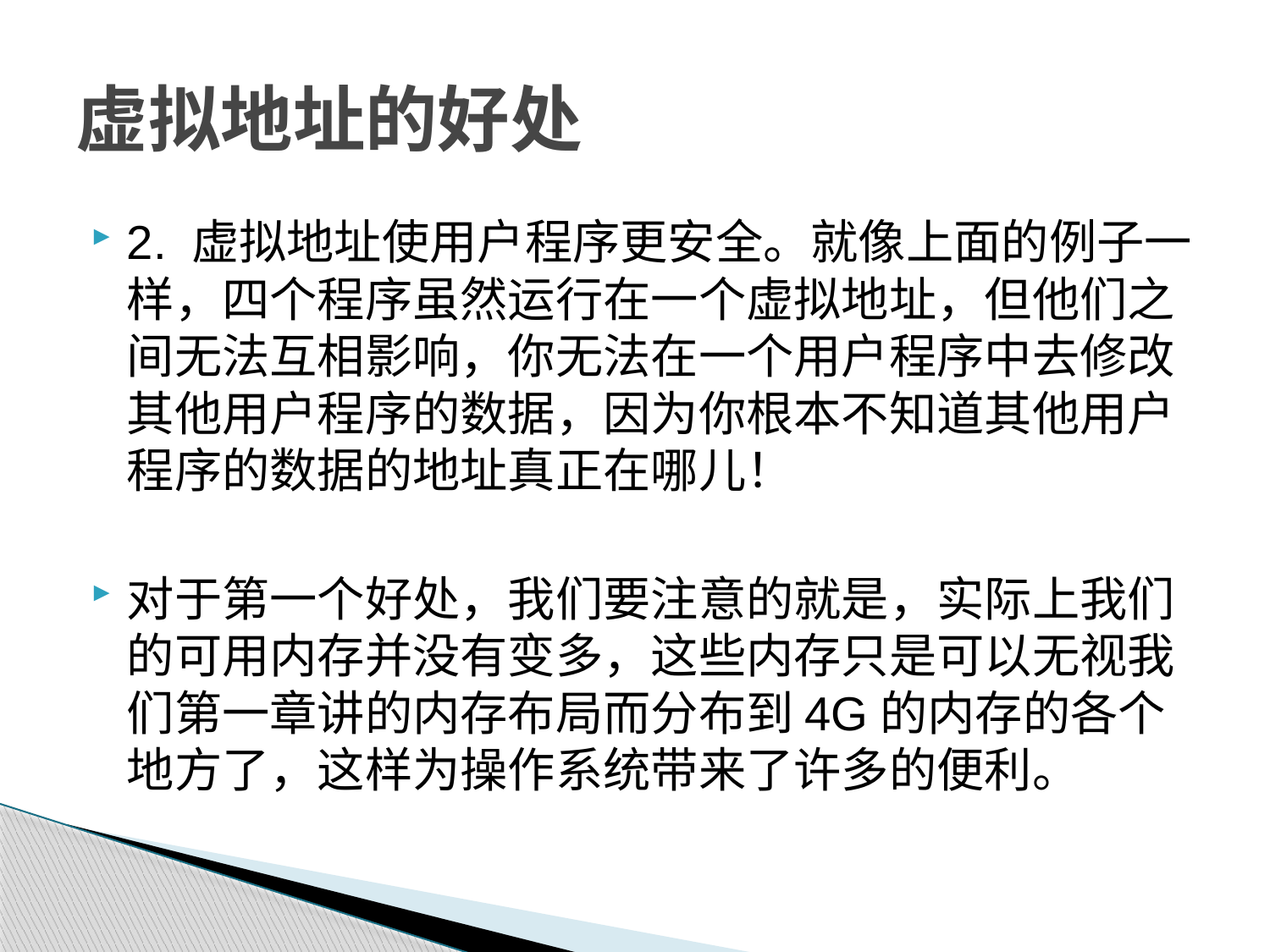

# 虚拟地址的好处
2. 虚拟地址使用户程序更安全。就像上面的例子一样，四个程序虽然运行在一个虚拟地址，但他们之间无法互相影响，你无法在一个用户程序中去修改其他用户程序的数据，因为你根本不知道其他用户程序的数据的地址真正在哪儿！

对于第一个好处，我们要注意的就是，实际上我们的可用内存并没有变多，这些内存只是可以无视我们第一章讲的内存布局而分布到4G的内存的各个地方了，这样为操作系统带来了许多的便利。